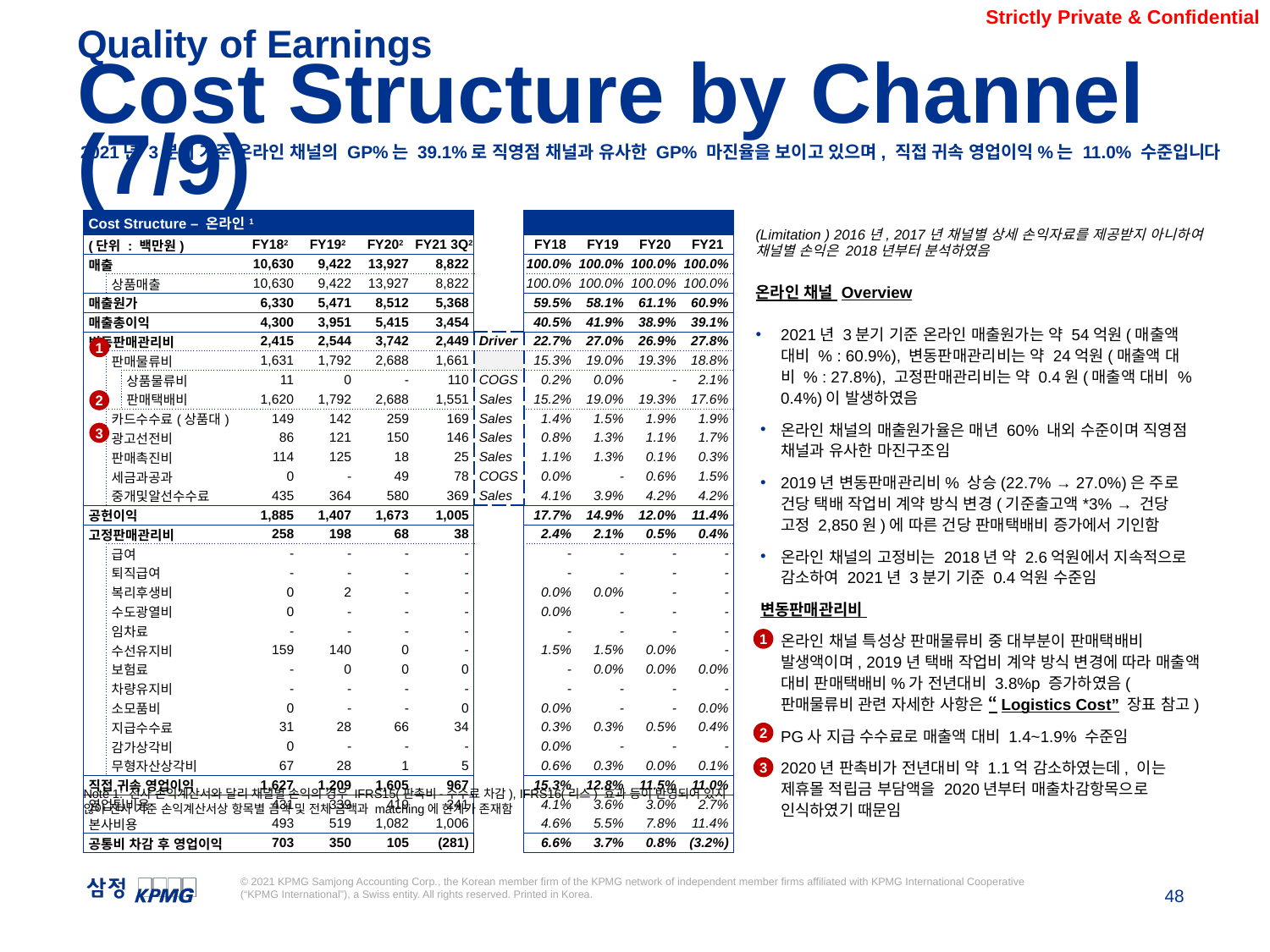

Quality of Earnings
Cost Structure by Channel (7/9)
2021년 3분기 기준 온라인 채널의 GP%는 39.1%로 직영점 채널과 유사한 GP% 마진율을 보이고 있으며, 직접 귀속 영업이익%는 11.0% 수준입니다

| Cost Structure – 온라인1 |  |  |  |  |  |  |  |  |  |  |  |
| --- | --- | --- | --- | --- | --- | --- | --- | --- | --- | --- | --- |
| (단위 : 백만원) |  |  | FY182 | FY192 | FY202 | FY21 3Q2 |  | FY18 | FY19 | FY20 | FY21 |
| 매출 |  |  | 10,630 | 9,422 | 13,927 | 8,822 |  | 100.0% | 100.0% | 100.0% | 100.0% |
|  | 상품매출 |  | 10,630 | 9,422 | 13,927 | 8,822 |  | 100.0% | 100.0% | 100.0% | 100.0% |
| 매출원가 |  |  | 6,330 | 5,471 | 8,512 | 5,368 |  | 59.5% | 58.1% | 61.1% | 60.9% |
| 매출총이익 |  |  | 4,300 | 3,951 | 5,415 | 3,454 |  | 40.5% | 41.9% | 38.9% | 39.1% |
| 변동판매관리비 |  |  | 2,415 | 2,544 | 3,742 | 2,449 | Driver | 22.7% | 27.0% | 26.9% | 27.8% |
|  | 판매물류비 |  | 1,631 | 1,792 | 2,688 | 1,661 |  | 15.3% | 19.0% | 19.3% | 18.8% |
|  |  | 상품물류비 | 11 | 0 | - | 110 | COGS | 0.2% | 0.0% | - | 2.1% |
|  |  | 판매택배비 | 1,620 | 1,792 | 2,688 | 1,551 | Sales | 15.2% | 19.0% | 19.3% | 17.6% |
|  | 카드수수료(상품대) | 카드수수료(상품대) | 149 | 142 | 259 | 169 | Sales | 1.4% | 1.5% | 1.9% | 1.9% |
|  | 광고선전비 |  | 86 | 121 | 150 | 146 | Sales | 0.8% | 1.3% | 1.1% | 1.7% |
|  | 판매촉진비 |  | 114 | 125 | 18 | 25 | Sales | 1.1% | 1.3% | 0.1% | 0.3% |
|  | 세금과공과 |  | 0 | - | 49 | 78 | COGS | 0.0% | - | 0.6% | 1.5% |
|  | 중개및알선수수료 |  | 435 | 364 | 580 | 369 | Sales | 4.1% | 3.9% | 4.2% | 4.2% |
| 공헌이익 |  |  | 1,885 | 1,407 | 1,673 | 1,005 |  | 17.7% | 14.9% | 12.0% | 11.4% |
| 고정판매관리비 |  |  | 258 | 198 | 68 | 38 |  | 2.4% | 2.1% | 0.5% | 0.4% |
|  | 급여 |  | - | - | - | - |  | - | - | - | - |
|  | 퇴직급여 |  | - | - | - | - |  | - | - | - | - |
|  | 복리후생비 |  | 0 | 2 | - | - |  | 0.0% | 0.0% | - | - |
|  | 수도광열비 |  | 0 | - | - | - |  | 0.0% | - | - | - |
|  | 임차료 |  | - | - | - | - |  | - | - | - | - |
|  | 수선유지비 |  | 159 | 140 | 0 | - |  | 1.5% | 1.5% | 0.0% | - |
|  | 보험료 |  | - | 0 | 0 | 0 |  | - | 0.0% | 0.0% | 0.0% |
|  | 차량유지비 |  | - | - | - | - |  | - | - | - | - |
|  | 소모품비 |  | 0 | - | - | 0 |  | 0.0% | - | - | 0.0% |
|  | 지급수수료 |  | 31 | 28 | 66 | 34 |  | 0.3% | 0.3% | 0.5% | 0.4% |
|  | 감가상각비 |  | 0 | - | - | - |  | 0.0% | - | - | - |
|  | 무형자산상각비 |  | 67 | 28 | 1 | 5 |  | 0.6% | 0.3% | 0.0% | 0.1% |
| 직접 귀속 영업이익 |  |  | 1,627 | 1,209 | 1,605 | 967 |  | 15.3% | 12.8% | 11.5% | 11.0% |
| 영업팀비용 |  |  | 431 | 339 | 419 | 241 |  | 4.1% | 3.6% | 3.0% | 2.7% |
| 본사비용 |  |  | 493 | 519 | 1,082 | 1,006 |  | 4.6% | 5.5% | 7.8% | 11.4% |
| 공통비 차감 후 영업이익 |  |  | 703 | 350 | 105 | (281) |  | 6.6% | 3.7% | 0.8% | (3.2%) |
(Limitation ) 2016년, 2017년 채널별 상세 손익자료를 제공받지 아니하여 채널별 손익은 2018년부터 분석하였음

온라인 채널 Overview

2021년 3분기 기준 온라인 매출원가는 약 54억원(매출액 대비 % : 60.9%), 변동판매관리비는 약 24억원(매출액 대비 % : 27.8%), 고정판매관리비는 약 0.4원(매출액 대비 % 0.4%)이 발생하였음
온라인 채널의 매출원가율은 매년 60% 내외 수준이며 직영점 채널과 유사한 마진구조임
2019년 변동판매관리비% 상승(22.7% → 27.0%)은 주로 건당 택배 작업비 계약 방식 변경(기준출고액*3% → 건당 고정 2,850원)에 따른 건당 판매택배비 증가에서 기인함
온라인 채널의 고정비는 2018년 약 2.6억원에서 지속적으로 감소하여 2021년 3분기 기준 0.4억원 수준임
변동판매관리비
온라인 채널 특성상 판매물류비 중 대부분이 판매택배비 발생액이며, 2019년 택배 작업비 계약 방식 변경에 따라 매출액 대비 판매택배비%가 전년대비 3.8%p 증가하였음(판매물류비 관련 자세한 사항은 “Logistics Cost” 장표 참고)
PG사 지급 수수료로 매출액 대비 1.4~1.9% 수준임
2020년 판촉비가 전년대비 약 1.1억 감소하였는데, 이는 제휴몰 적립금 부담액을 2020년부터 매출차감항목으로 인식하였기 때문임
1
2
3
1
2
3
Note 1: 전사 손익계산서와 달리 채널별 손익의 경우 IFRS15(판촉비-수수료 차감), IFRS16(리스) 효과 등이 반영되어 있지 않아 전사 기준 손익계산서상 항목별 금액 및 전체 금액과 matching에 한계가 존재함